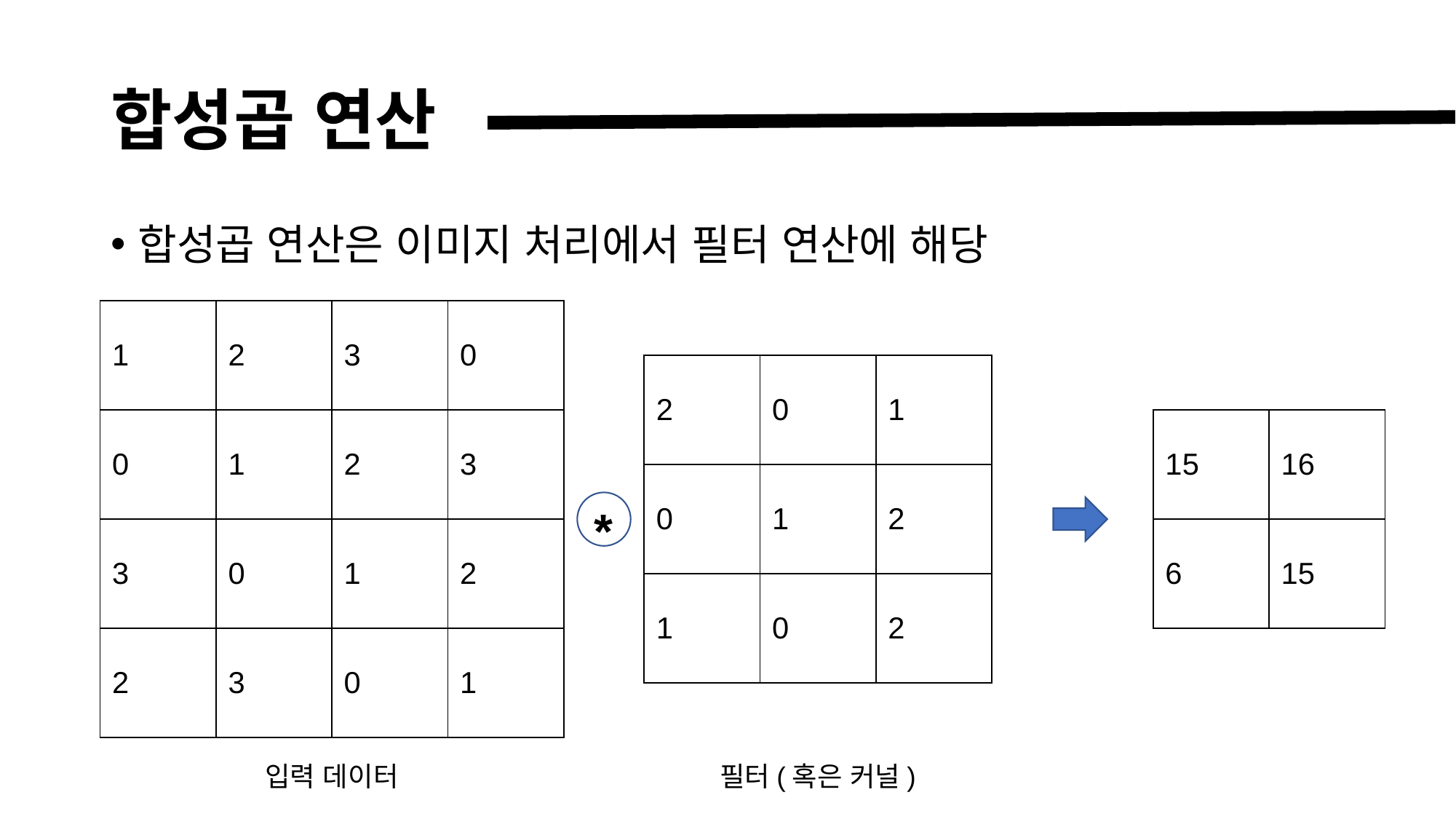

# 합성곱 연산
합성곱 연산은 이미지 처리에서 필터 연산에 해당

| 1 | 2 | 3 | 0 |
| --- | --- | --- | --- |
| 0 | 1 | 2 | 3 |
| 3 | 0 | 1 | 2 |
| 2 | 3 | 0 | 1 |
| 2 | 0 | 1 |
| --- | --- | --- |
| 0 | 1 | 2 |
| 1 | 0 | 2 |
| 15 | 16 |
| --- | --- |
| 6 | 15 |

*

입력 데이터
필터(혹은 커널)